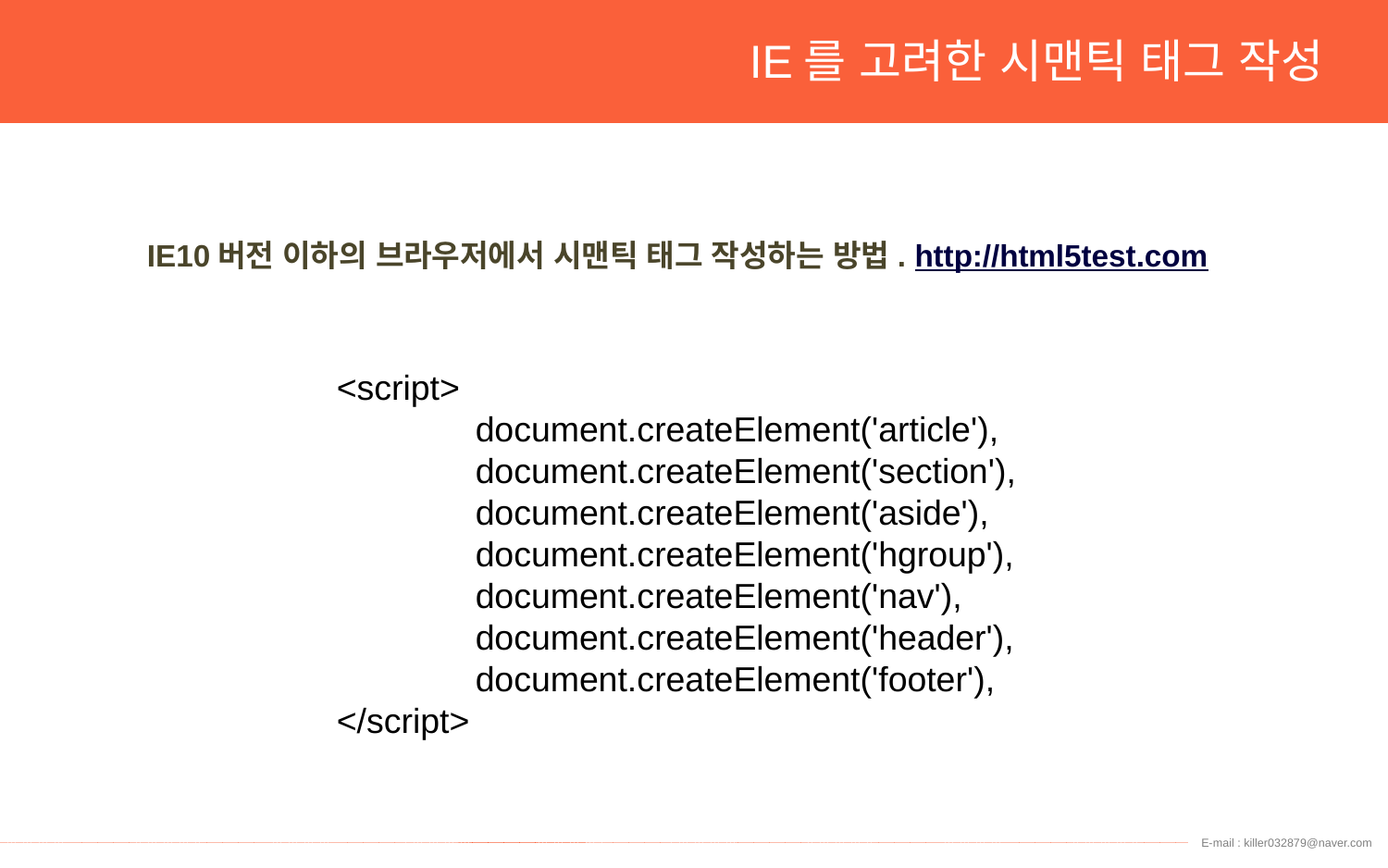

IE를 고려한 시맨틱 태그 작성
IE10버전 이하의 브라우저에서 시맨틱 태그 작성하는 방법. http://html5test.com

<script>
	document.createElement('article'),
	document.createElement('section'),
	document.createElement('aside'),
	document.createElement('hgroup'),
	document.createElement('nav'),
	document.createElement('header'),
	document.createElement('footer'),
</script>